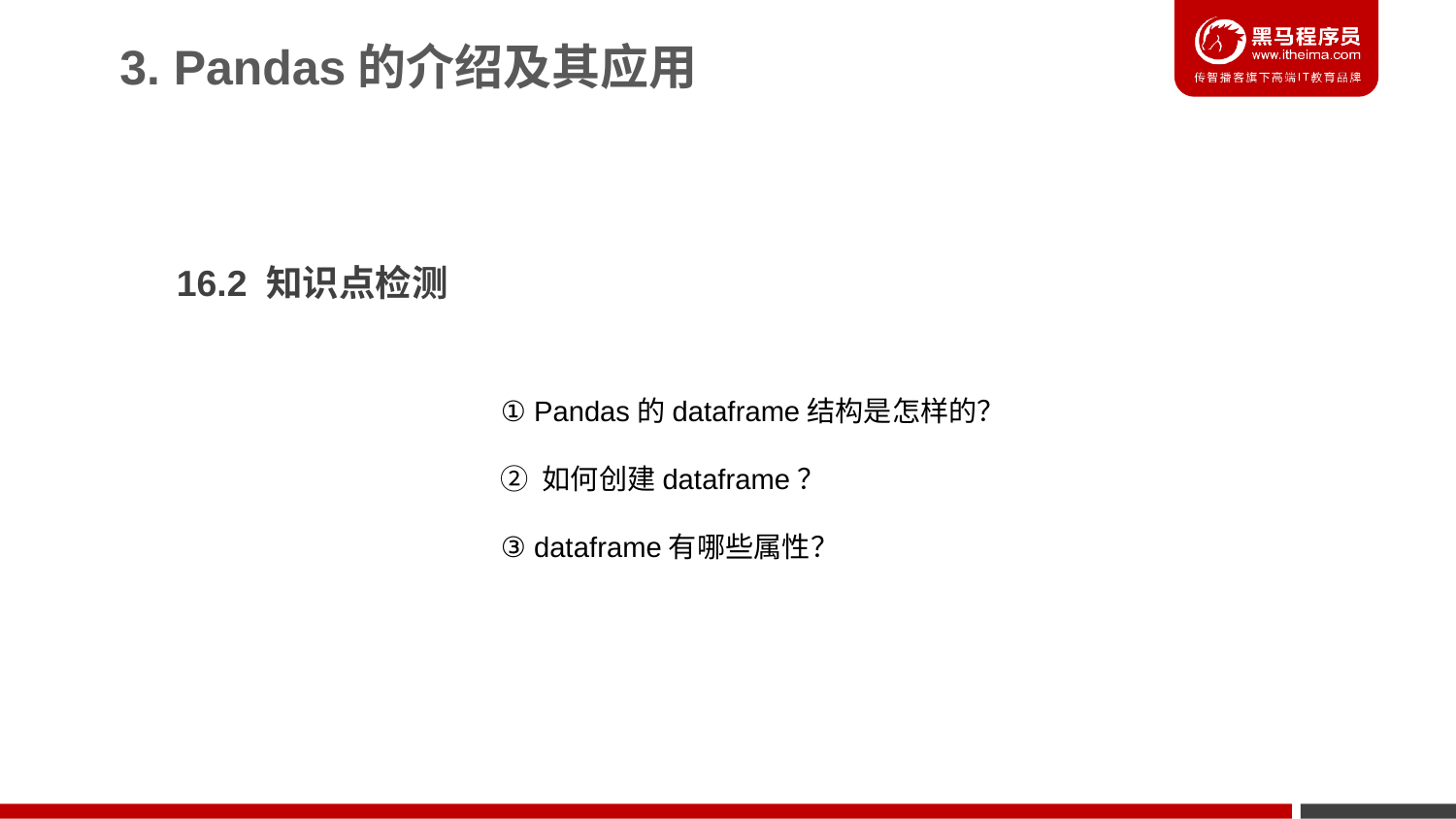

3. Pandas的介绍及其应用
16.2 知识点检测
① Pandas的dataframe结构是怎样的？

② 如何创建dataframe？

③ dataframe有哪些属性？